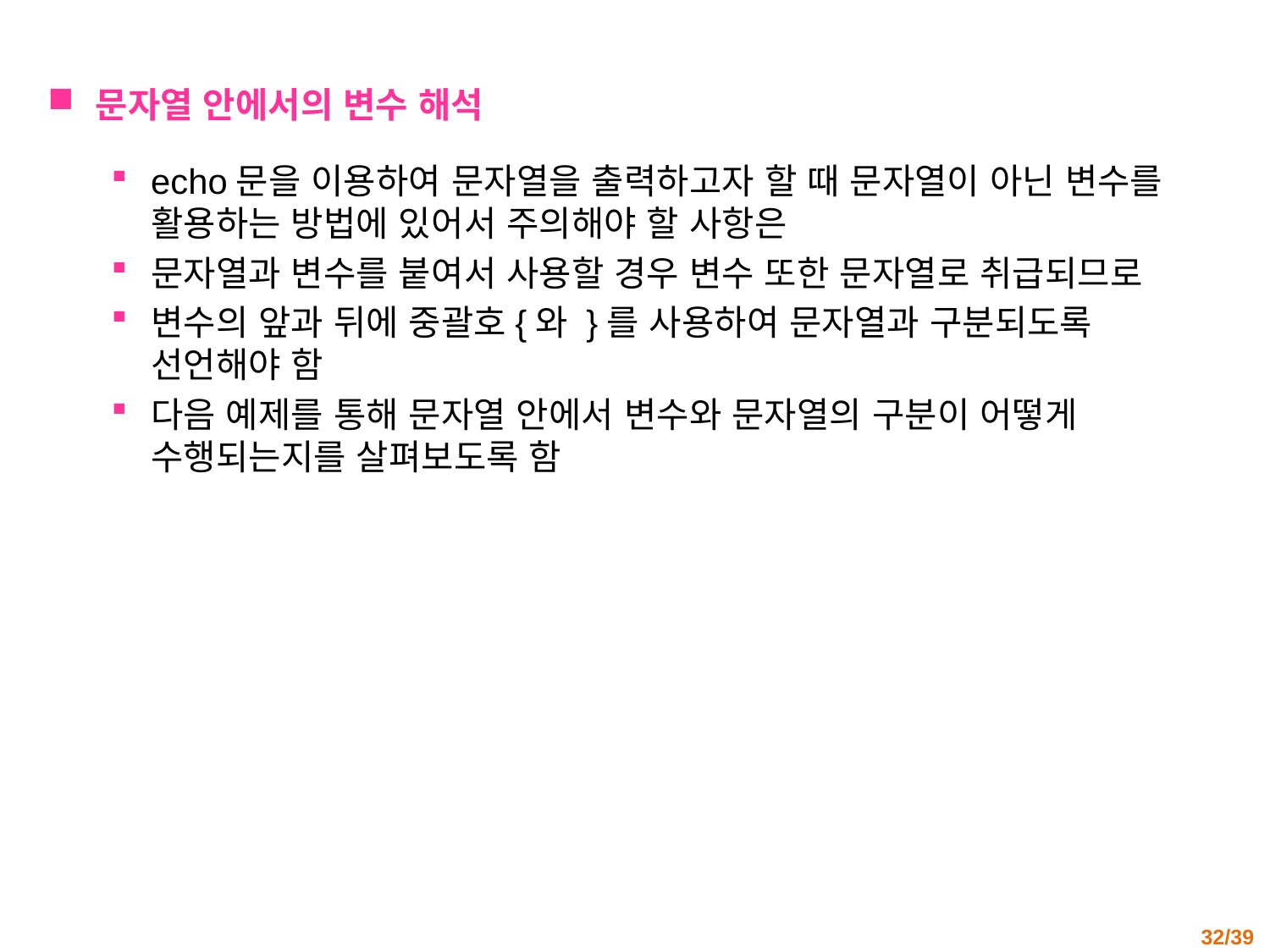

문자열 안에서의 변수 해석

echo문을 이용하여 문자열을 출력하고자 할 때 문자열이 아닌 변수를 활용하는 방법에 있어서 주의해야 할 사항은
문자열과 변수를 붙여서 사용할 경우 변수 또한 문자열로 취급되므로
변수의 앞과 뒤에 중괄호{와 }를 사용하여 문자열과 구분되도록 선언해야 함
다음 예제를 통해 문자열 안에서 변수와 문자열의 구분이 어떻게 수행되는지를 살펴보도록 함